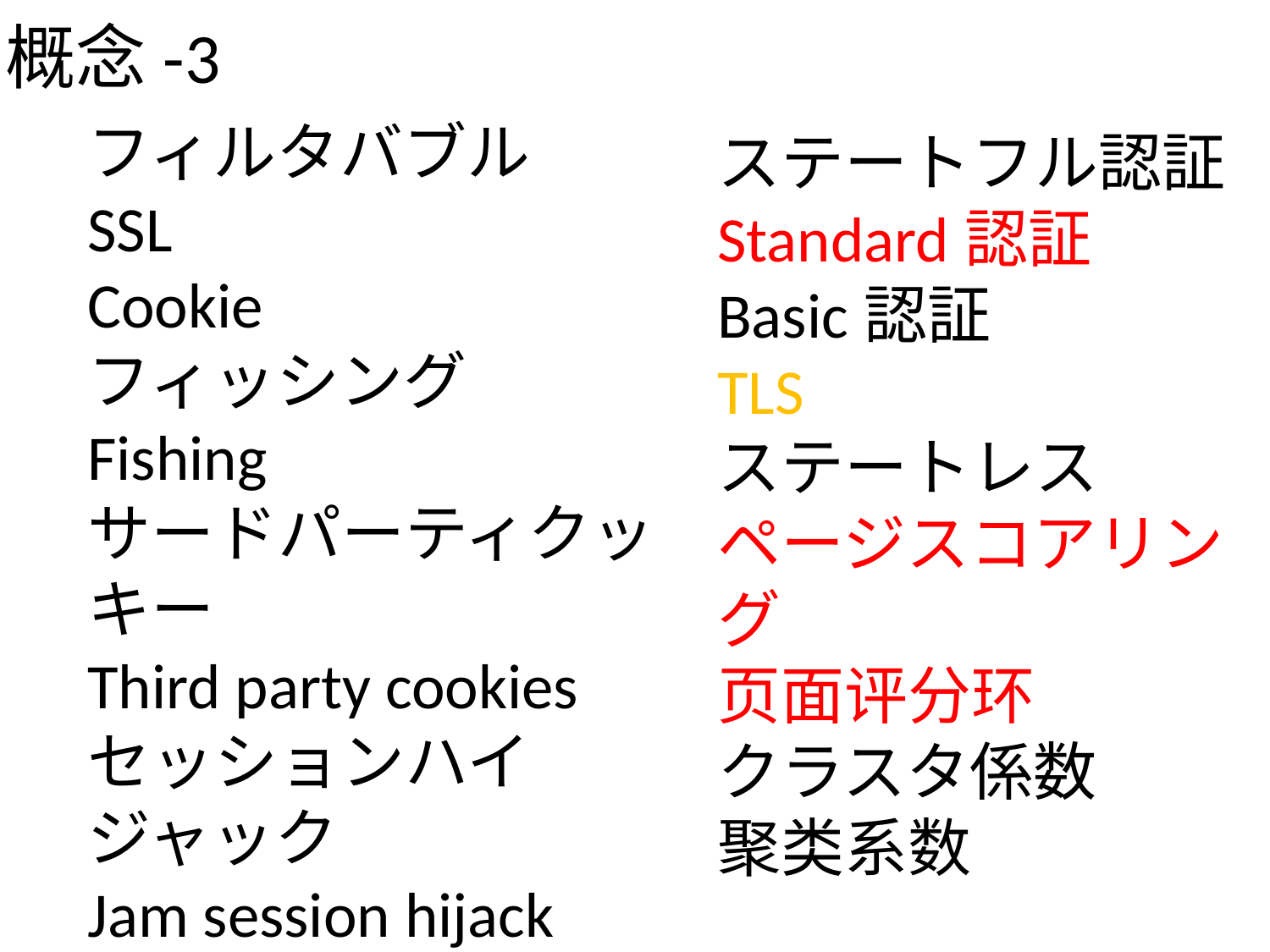

概念-3
フィルタバブル
SSL
Cookie
フィッシング
Fishing
サードパーティクッキー
Third party cookies
セッションハイジャック
Jam session hijack
クラスタリング
Clustering
ログマイニング
Log mining
ステートフル認証
Standard認証
Basic認証
TLS
ステートレス
ページスコアリング
页面评分环
クラスタ係数
聚类系数